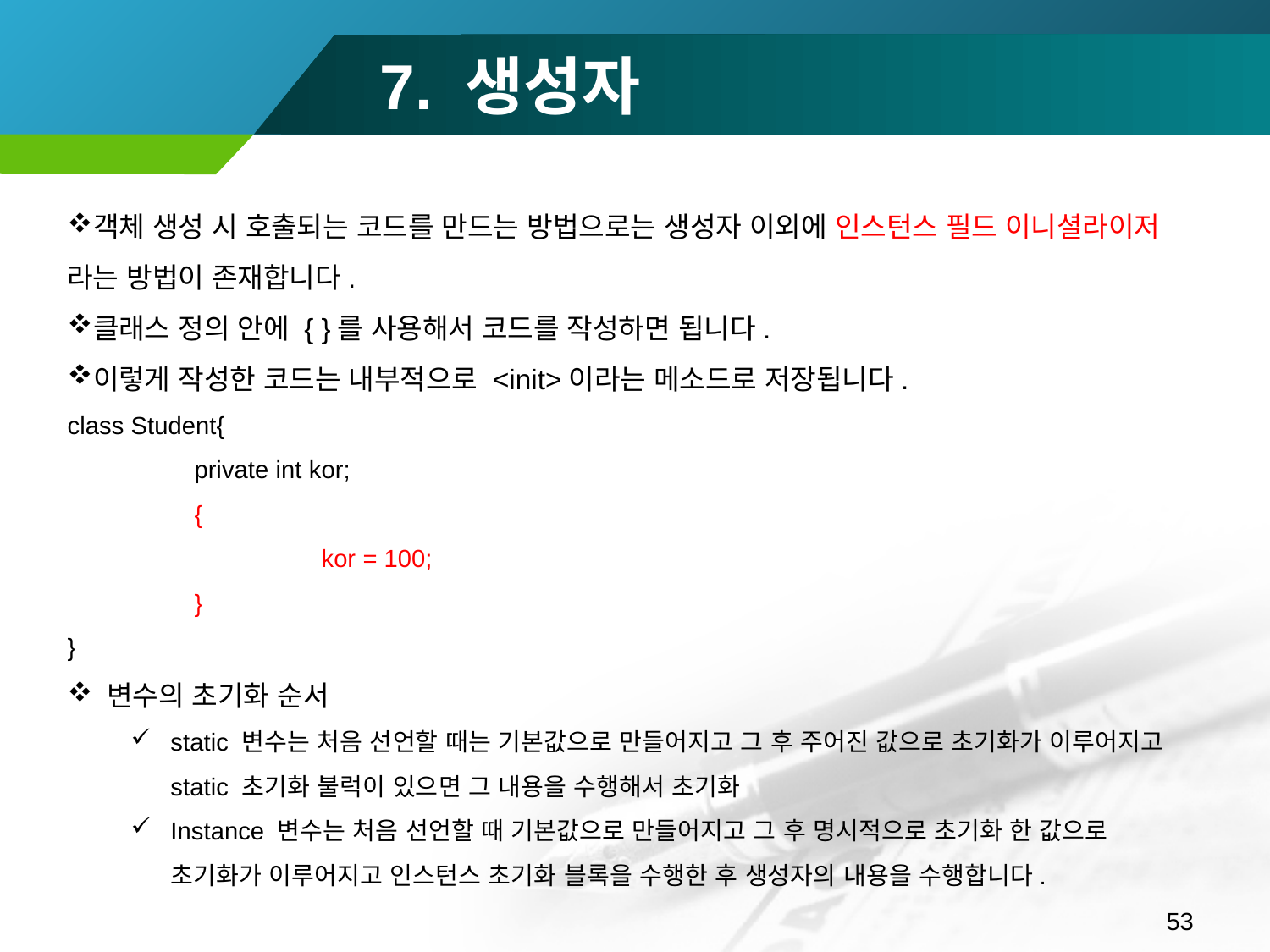

# 7. 생성자
객체 생성 시 호출되는 코드를 만드는 방법으로는 생성자 이외에 인스턴스 필드 이니셜라이저 라는 방법이 존재합니다.
클래스 정의 안에 { }를 사용해서 코드를 작성하면 됩니다.
이렇게 작성한 코드는 내부적으로 <init>이라는 메소드로 저장됩니다.
class Student{
	private int kor;
	{
		kor = 100;
	}
}
변수의 초기화 순서
static 변수는 처음 선언할 때는 기본값으로 만들어지고 그 후 주어진 값으로 초기화가 이루어지고 static 초기화 불럭이 있으면 그 내용을 수행해서 초기화
Instance 변수는 처음 선언할 때 기본값으로 만들어지고 그 후 명시적으로 초기화 한 값으로 초기화가 이루어지고 인스턴스 초기화 블록을 수행한 후 생성자의 내용을 수행합니다.
53